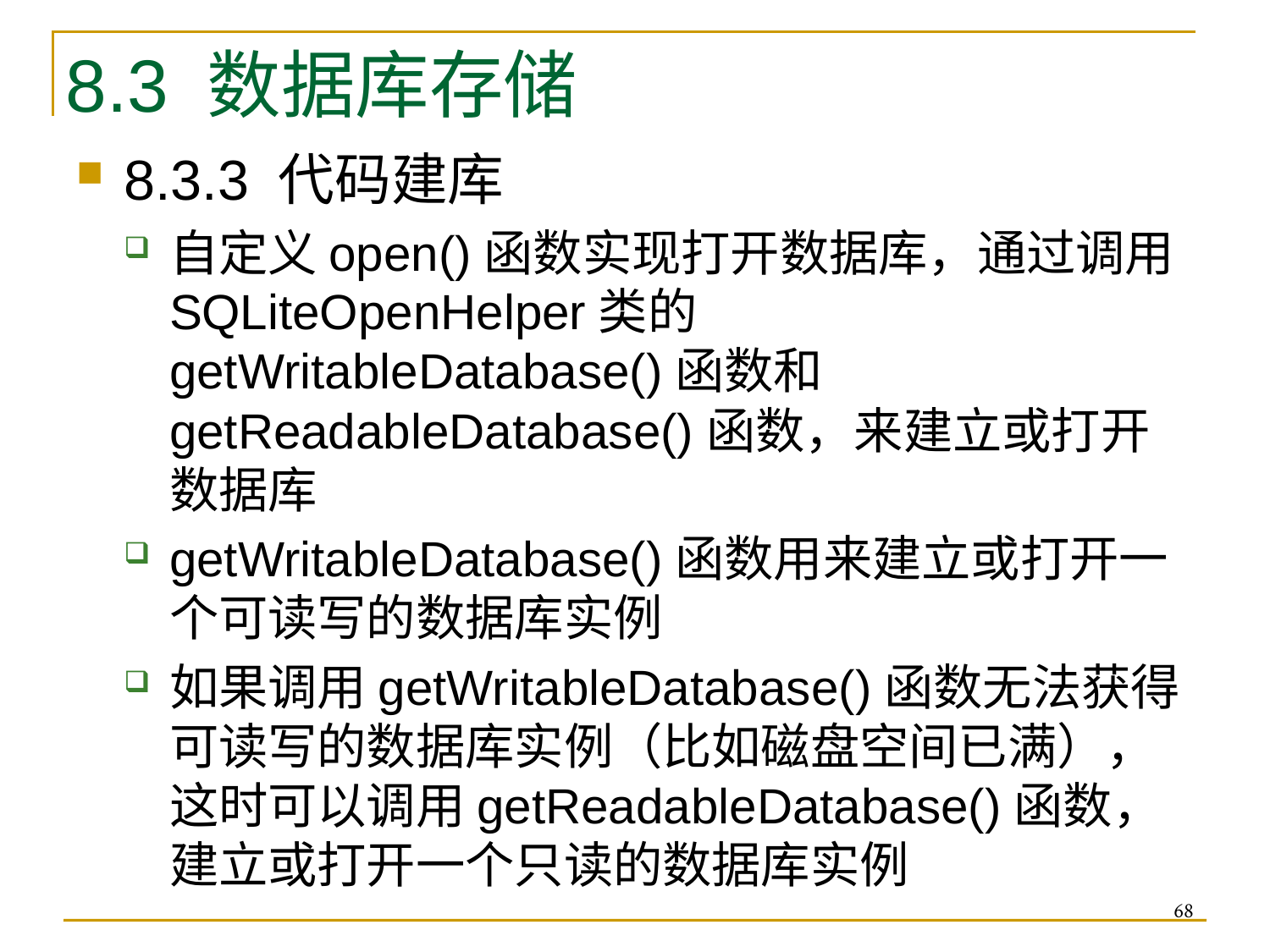

# 8.3 数据库存储
8.3.3 代码建库
自定义open()函数实现打开数据库，通过调用SQLiteOpenHelper类的getWritableDatabase()函数和getReadableDatabase()函数，来建立或打开数据库
getWritableDatabase()函数用来建立或打开一个可读写的数据库实例
如果调用getWritableDatabase()函数无法获得可读写的数据库实例（比如磁盘空间已满），这时可以调用getReadableDatabase()函数，建立或打开一个只读的数据库实例

68